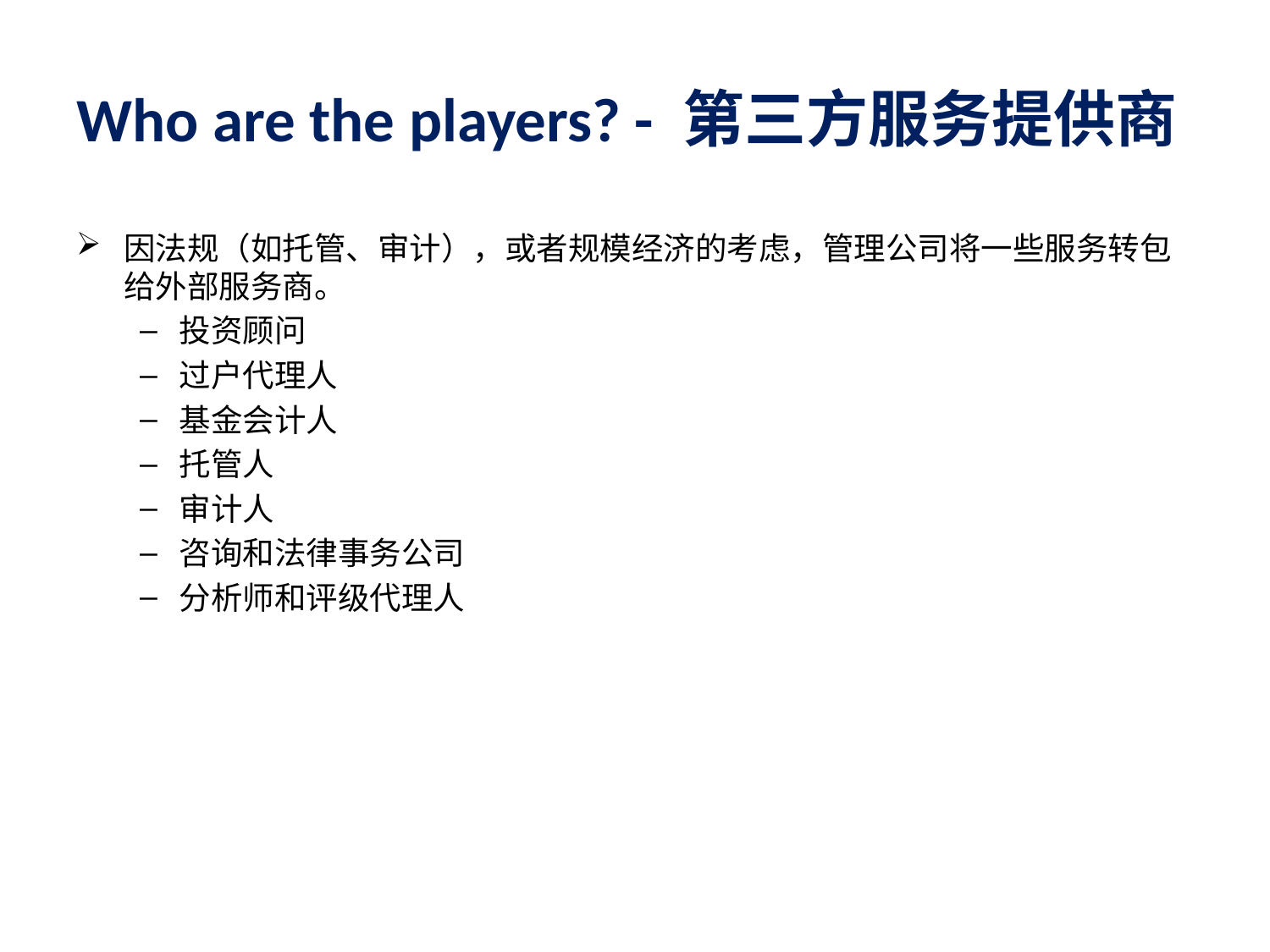

Who are the players? - 第三方服务提供商
FM players
#
因法规（如托管、审计），或者规模经济的考虑，管理公司将一些服务转包给外部服务商。
投资顾问
过户代理人
基金会计人
托管人
审计人
咨询和法律事务公司
分析师和评级代理人